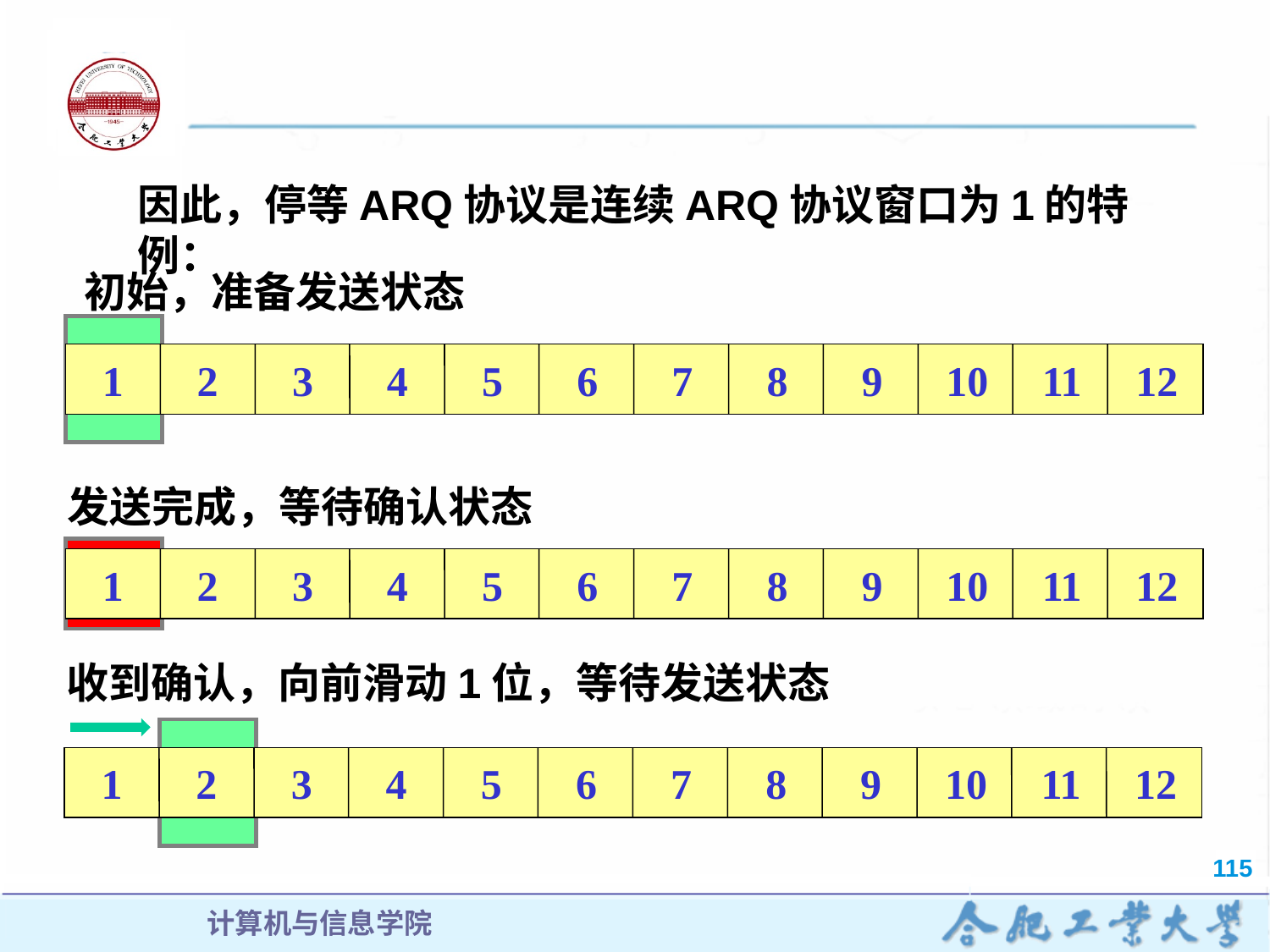

因此，停等ARQ协议是连续ARQ协议窗口为1的特例：
初始，准备发送状态

1
2

3

4

5

6

7

8

9

10

11

12
发送完成，等待确认状态

1
2

3

4

5

6

7

8

9

10

11

12
收到确认，向前滑动1位，等待发送状态

1
2

3

4

5

6

7

8

9

10

11

12